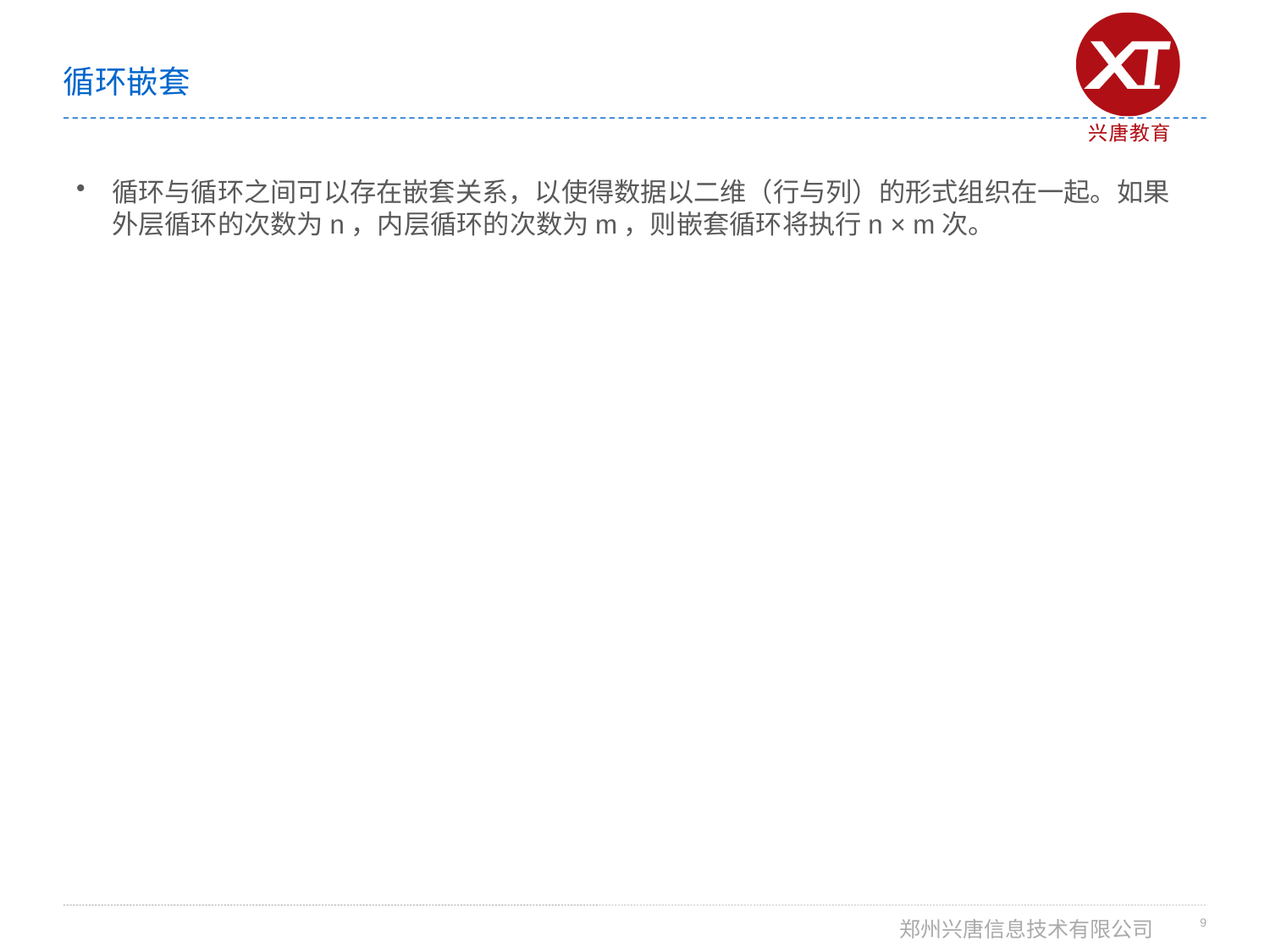

# 循环嵌套
循环与循环之间可以存在嵌套关系，以使得数据以二维（行与列）的形式组织在一起。如果外层循环的次数为n，内层循环的次数为m，则嵌套循环将执行n × m次。

9